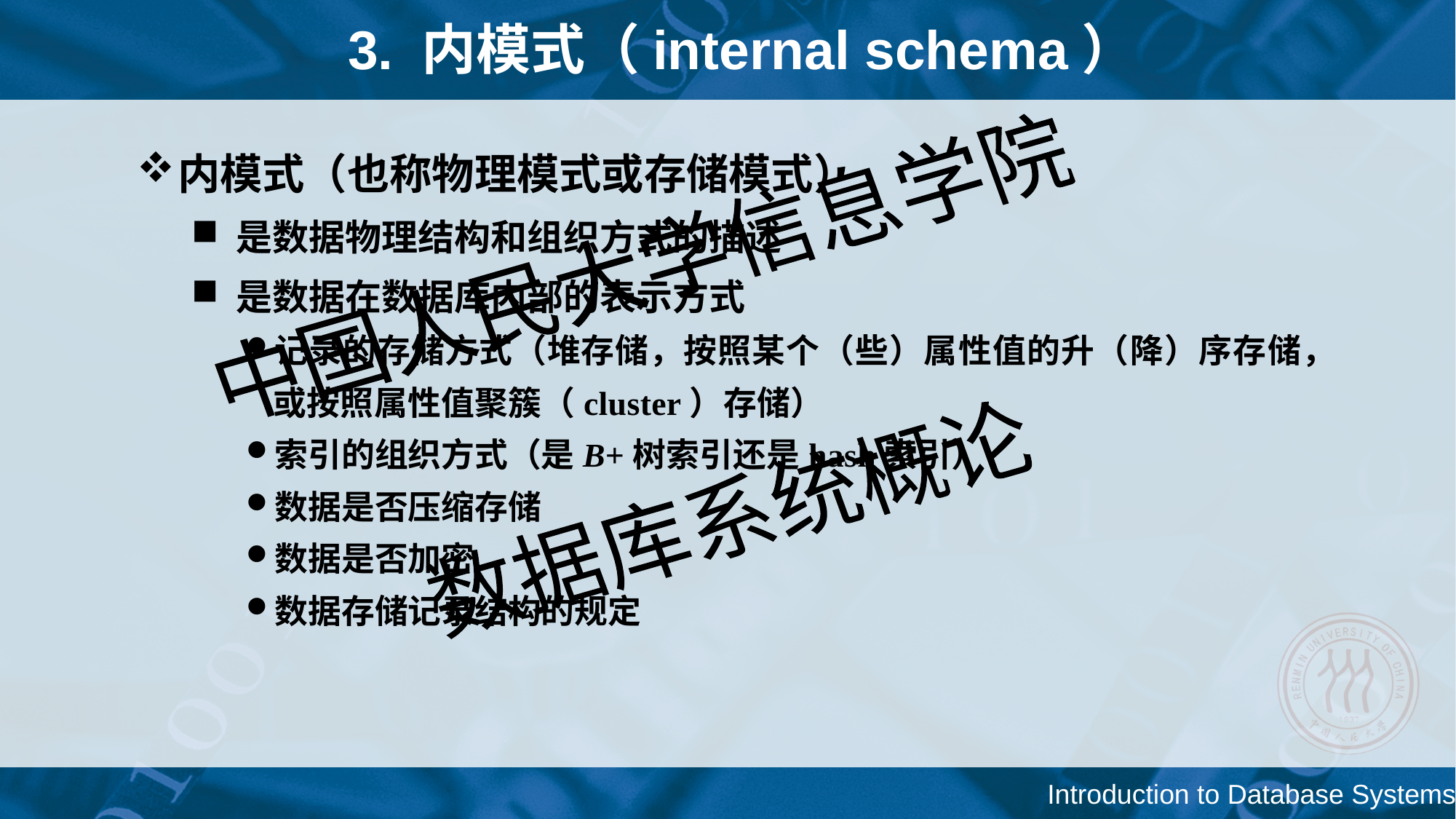

# 3. 内模式（internal schema）
内模式（也称物理模式或存储模式）
 是数据物理结构和组织方式的描述
 是数据在数据库内部的表示方式
记录的存储方式（堆存储，按照某个（些）属性值的升（降）序存储，或按照属性值聚簇（cluster）存储）
索引的组织方式（是B+树索引还是hash索引）
数据是否压缩存储
数据是否加密
数据存储记录结构的规定